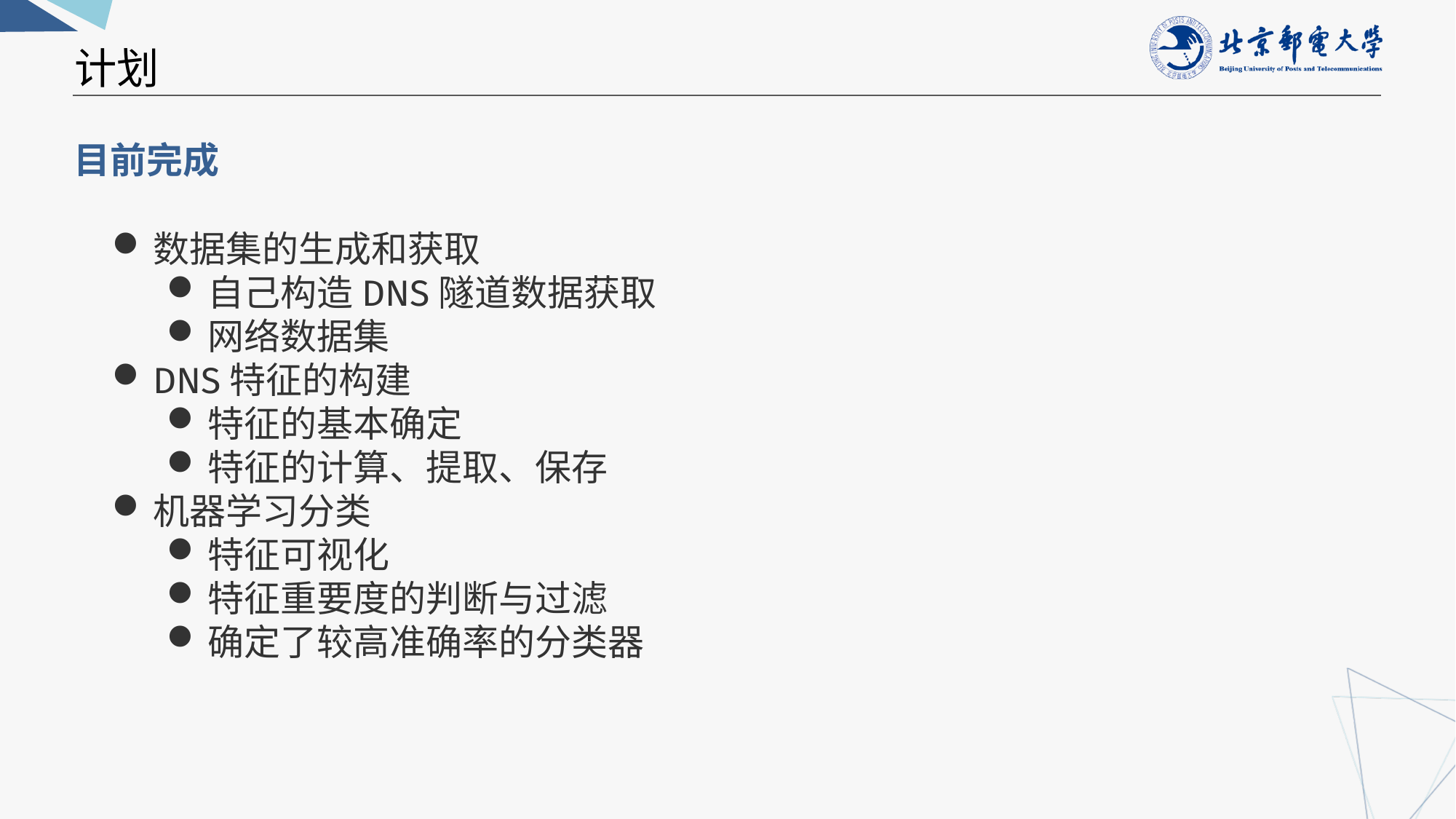

计划
目前完成
数据集的生成和获取
自己构造DNS隧道数据获取
网络数据集
DNS特征的构建
特征的基本确定
特征的计算、提取、保存
机器学习分类
特征可视化
特征重要度的判断与过滤
确定了较高准确率的分类器